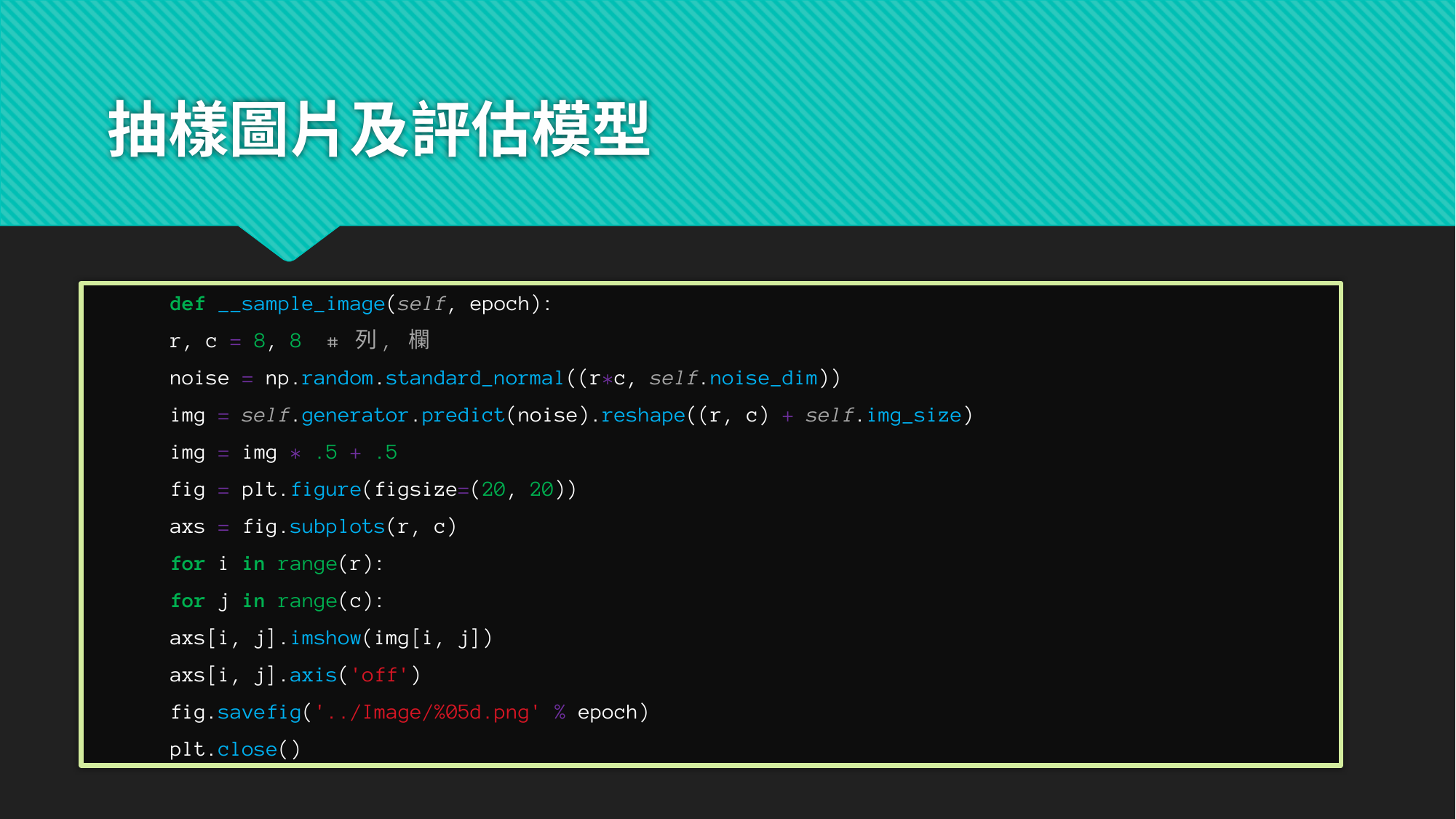

# 抽樣圖片及評估模型
	def __sample_image(self, epoch):
		r, c = 8, 8		# 列, 欄
		noise = np.random.standard_normal((r*c, self.noise_dim))
		img = self.generator.predict(noise).reshape((r, c) + self.img_size)
		img = img * .5 + .5
		fig = plt.figure(figsize=(20, 20))
		axs = fig.subplots(r, c)
		for i in range(r):
			for j in range(c):
				axs[i, j].imshow(img[i, j])
				axs[i, j].axis('off')
		fig.savefig('../Image/%05d.png' % epoch)
		plt.close()